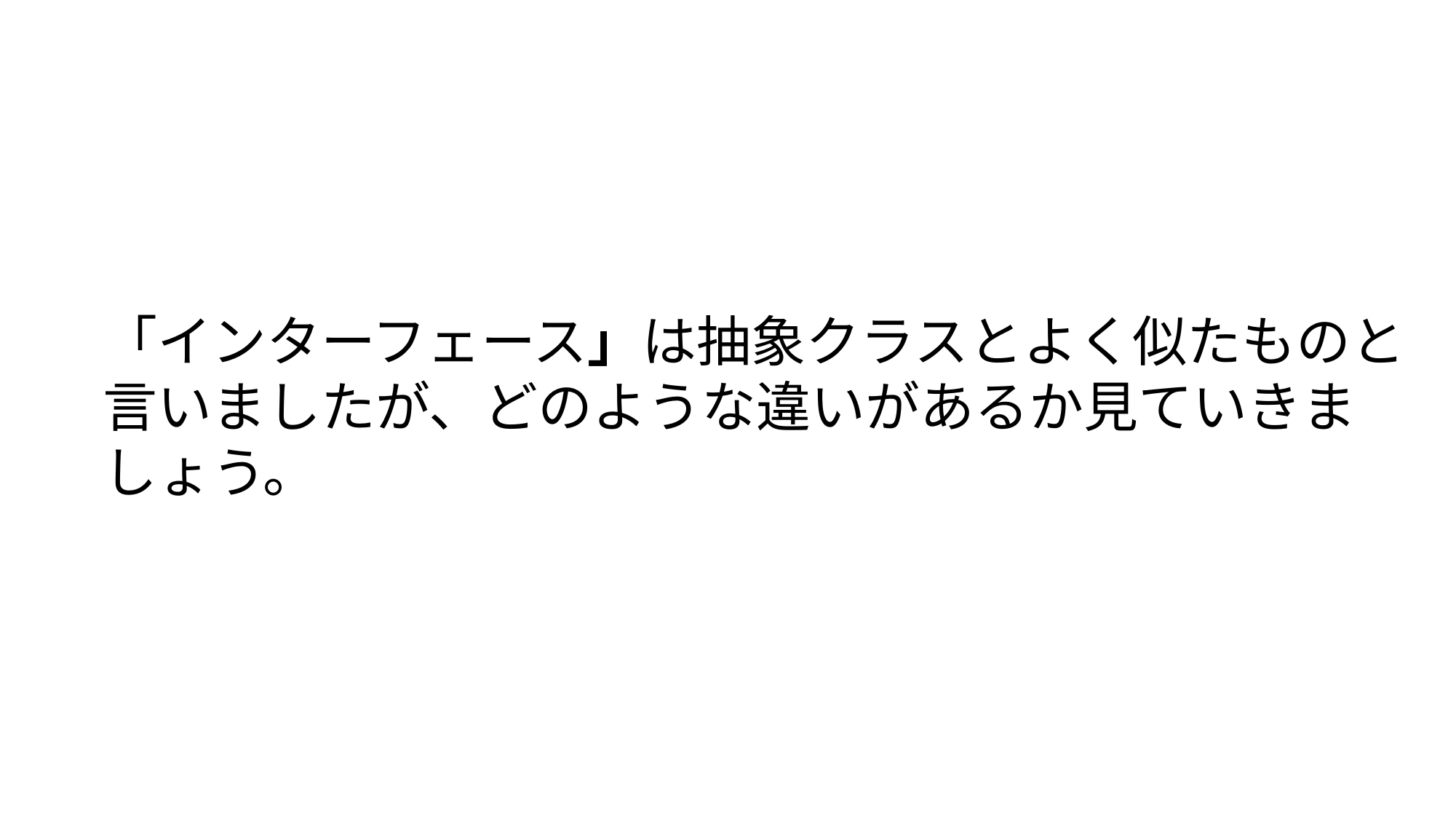

「インターフェース」は抽象クラスとよく似たものと言いましたが、どのような違いがあるか見ていきましょう。